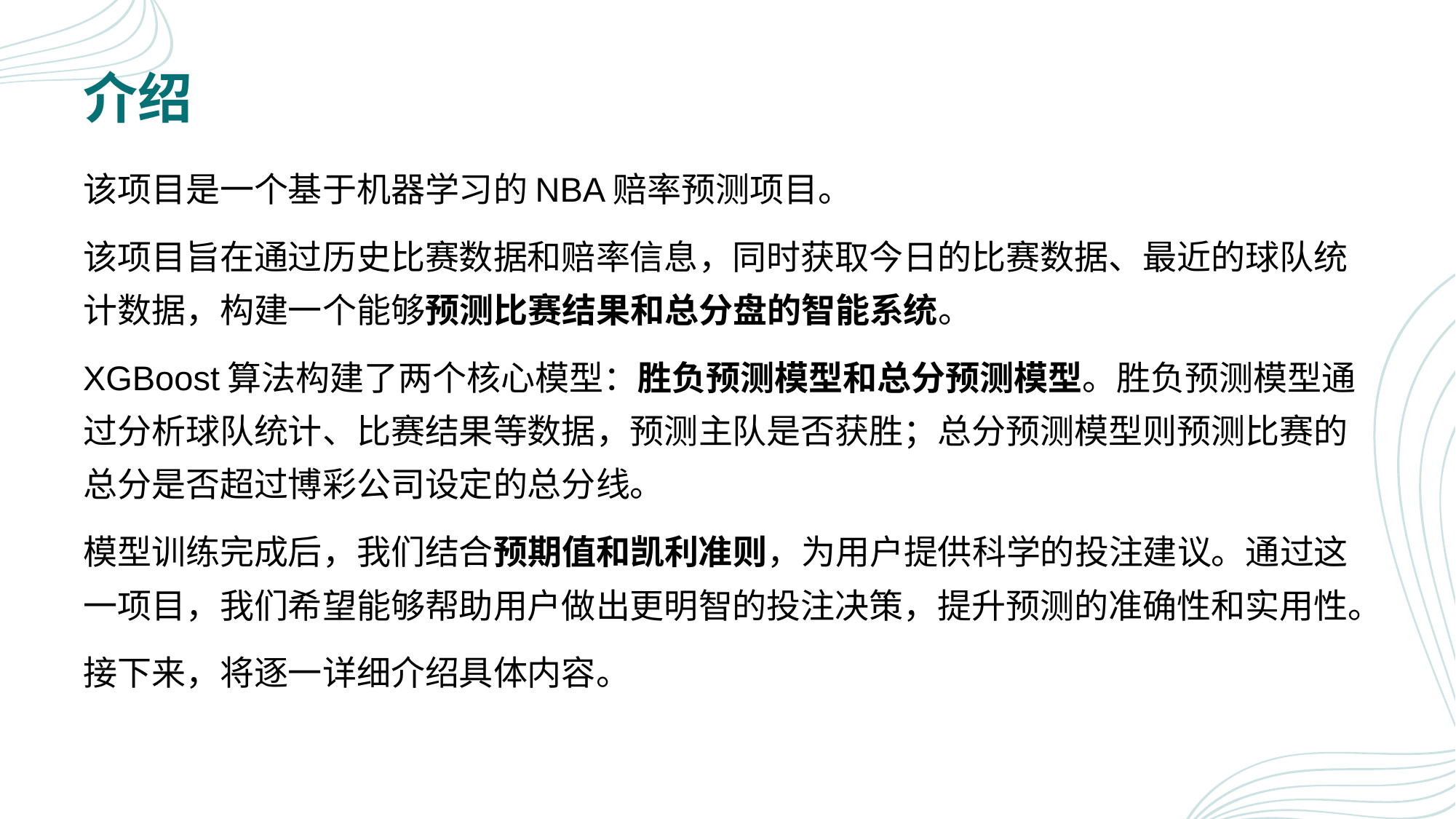

# 介绍
该项目是一个基于机器学习的NBA赔率预测项目。
该项目旨在通过历史比赛数据和赔率信息，同时获取今日的比赛数据、最近的球队统计数据，构建一个能够预测比赛结果和总分盘的智能系统。
XGBoost算法构建了两个核心模型：胜负预测模型和总分预测模型。胜负预测模型通过分析球队统计、比赛结果等数据，预测主队是否获胜；总分预测模型则预测比赛的总分是否超过博彩公司设定的总分线。
模型训练完成后，我们结合预期值和凯利准则，为用户提供科学的投注建议。通过这一项目，我们希望能够帮助用户做出更明智的投注决策，提升预测的准确性和实用性。
接下来，将逐一详细介绍具体内容。